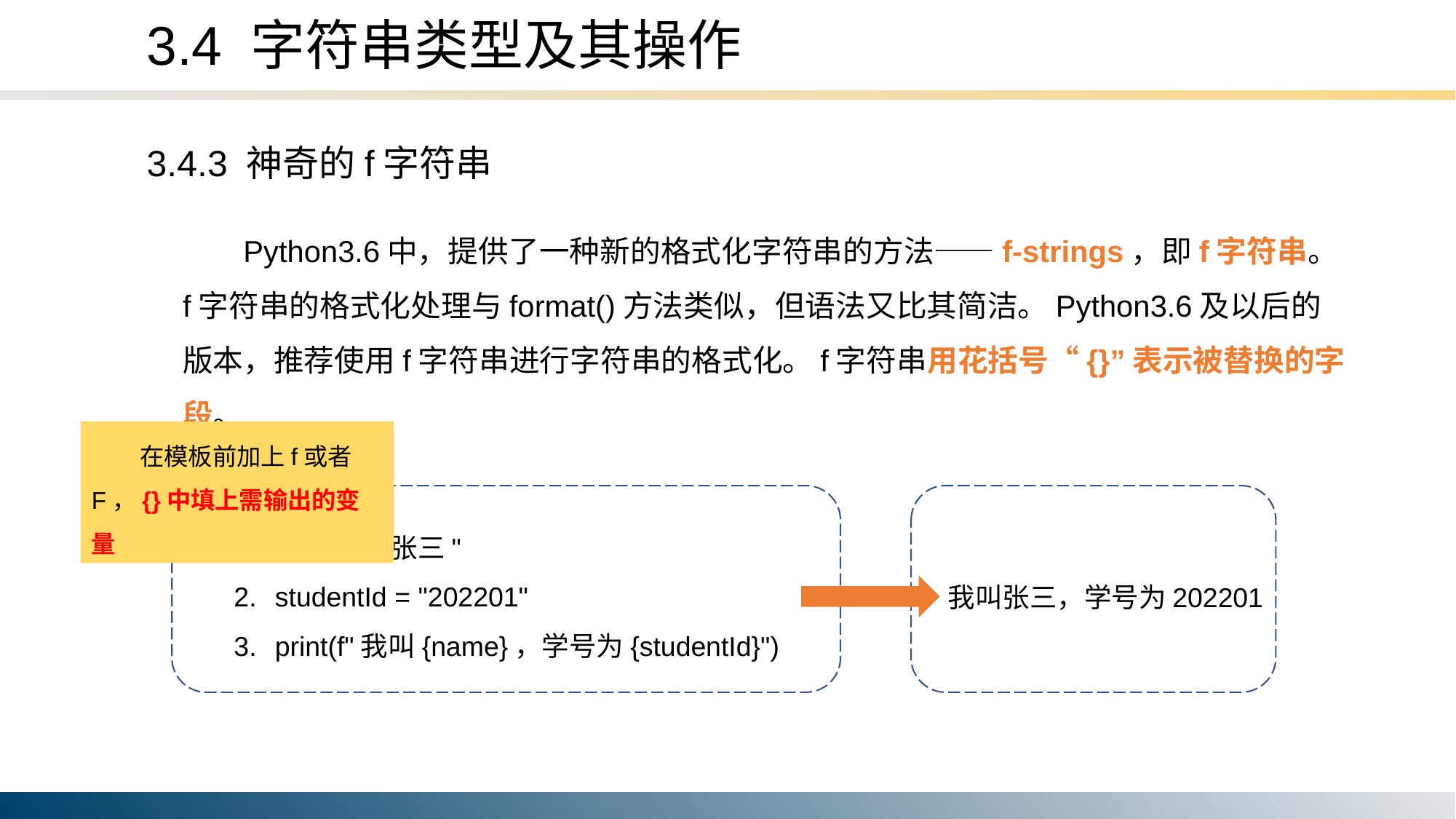

3.4 字符串类型及其操作

3.4.3 神奇的f字符串
Python3.6中，提供了一种新的格式化字符串的方法——f-strings，即f字符串。f字符串的格式化处理与format()方法类似，但语法又比其简洁。Python3.6及以后的版本，推荐使用f字符串进行字符串的格式化。f字符串用花括号“{}”表示被替换的字段。
在模板前加上f或者F，{}中填上需输出的变量

name = "张三"
studentId = "202201"
print(f"我叫{name}，学号为{studentId}")
我叫张三，学号为202201